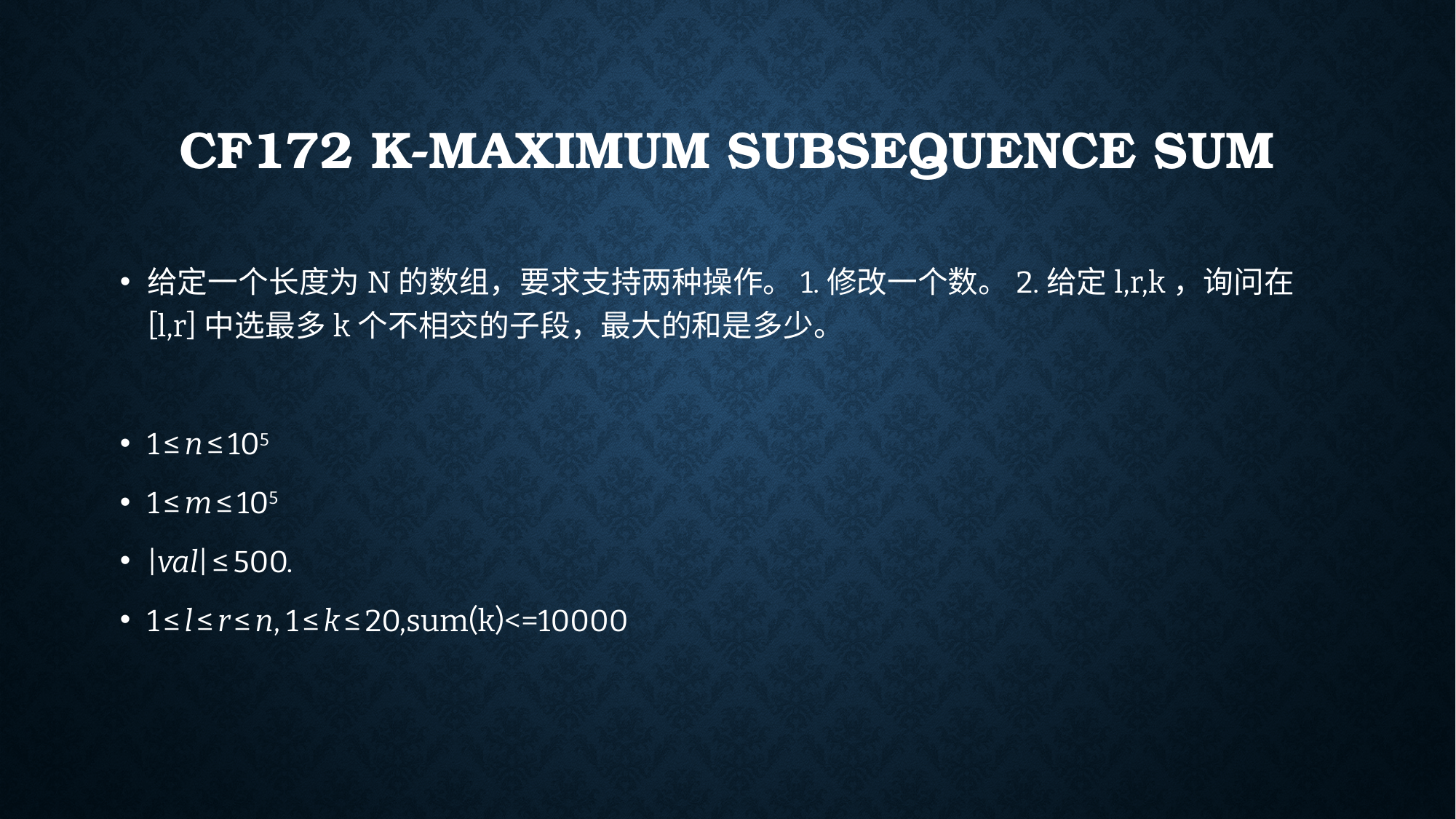

# Cf172 k-Maximum Subsequence Sum
给定一个长度为N的数组，要求支持两种操作。1.修改一个数。2.给定l,r,k，询问在[l,r]中选最多k个不相交的子段，最大的和是多少。

1 ≤ n ≤ 105
1 ≤ m ≤ 105
|val| ≤ 500.
1 ≤ l ≤ r ≤ n, 1 ≤ k ≤ 20,sum(k)<=10000